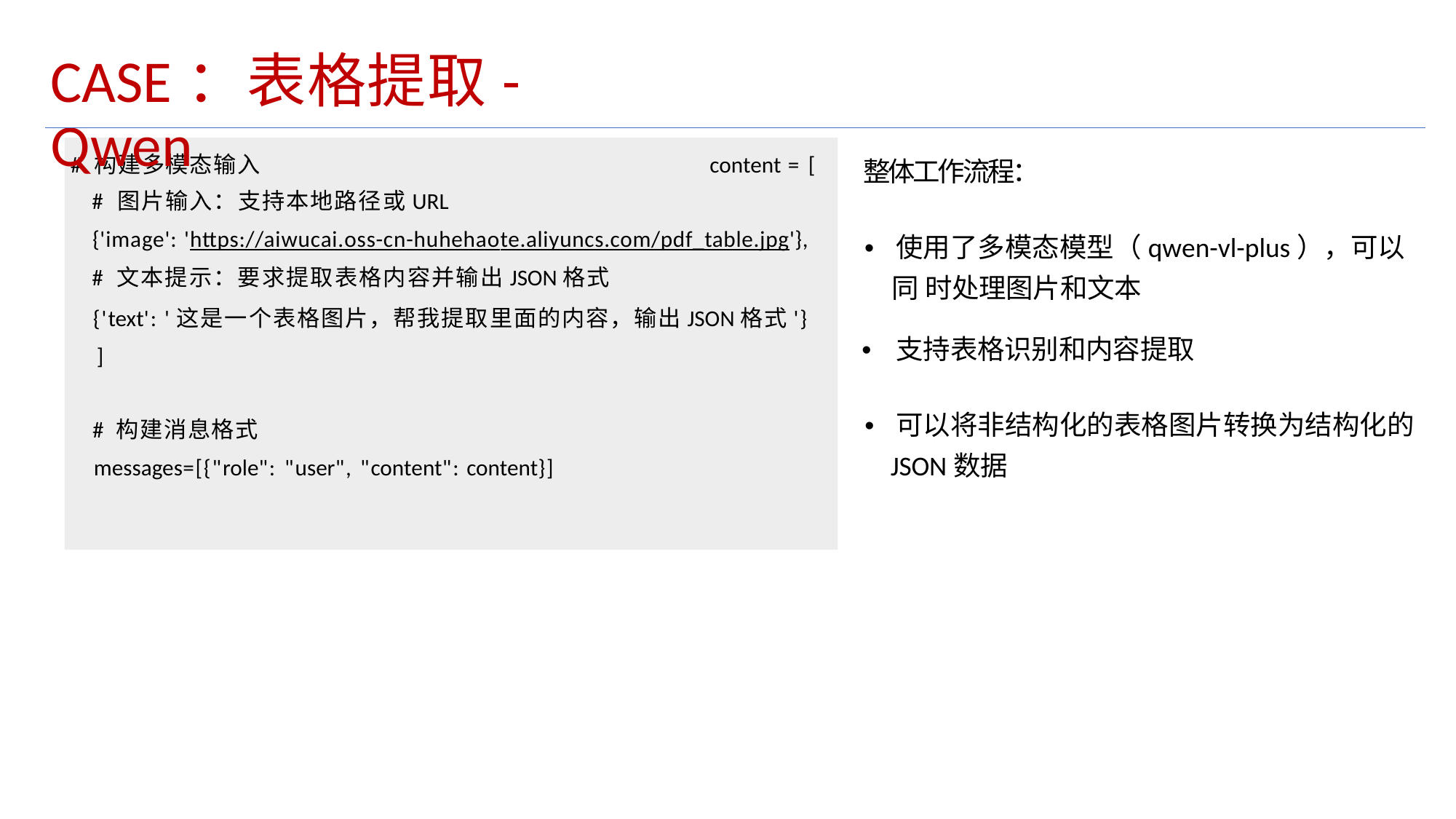

CASE：表格提取-Qwen

# 构建多模态输入                                                                                       content = [
# 图片输入：支持本地路径或URL
{'image': 'https://aiwucai.oss-cn-huhehaote.aliyuncs.com/pdf_table.jpg'},
# 文本提示：要求提取表格内容并输出JSON格式
{'text': '这是一个表格图片，帮我提取里面的内容，输出JSON格式'}           ]

# 构建消息格式

messages=[{"role": "user", "content": content}]

整体工作流程：

•  使用了多模态模型（qwen-vl-plus），可以同 时处理图片和文本

•  支持表格识别和内容提取

•  可以将非结构化的表格图片转换为结构化的 JSON数据